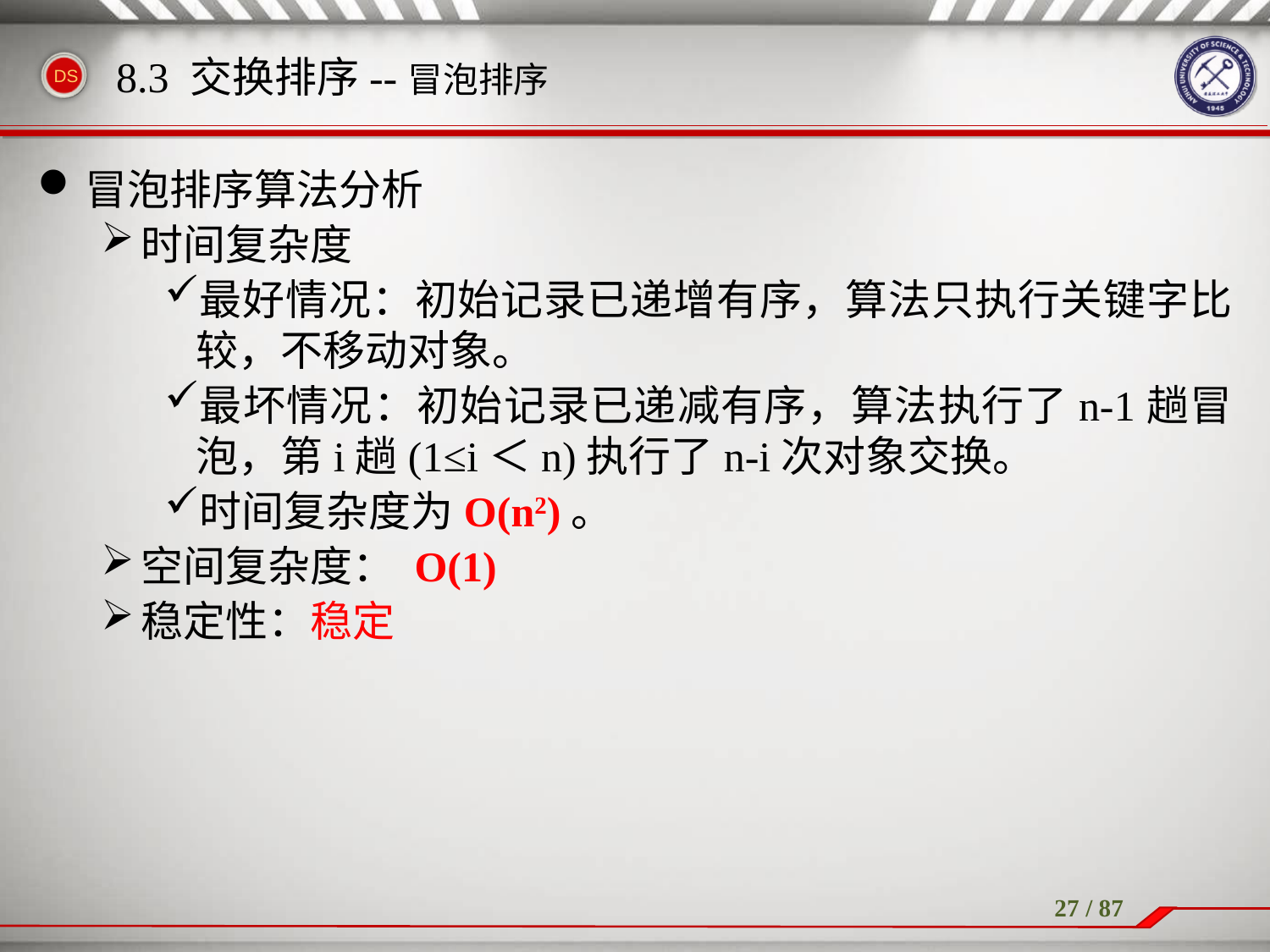

冒泡排序算法分析
时间复杂度
最好情况：初始记录已递增有序，算法只执行关键字比较，不移动对象。
最坏情况：初始记录已递减有序，算法执行了n-1趟冒泡，第i趟(1≤i＜n)执行了n-i次对象交换。
时间复杂度为O(n2)。
空间复杂度： O(1)
稳定性：稳定

8.3 交换排序--冒泡排序